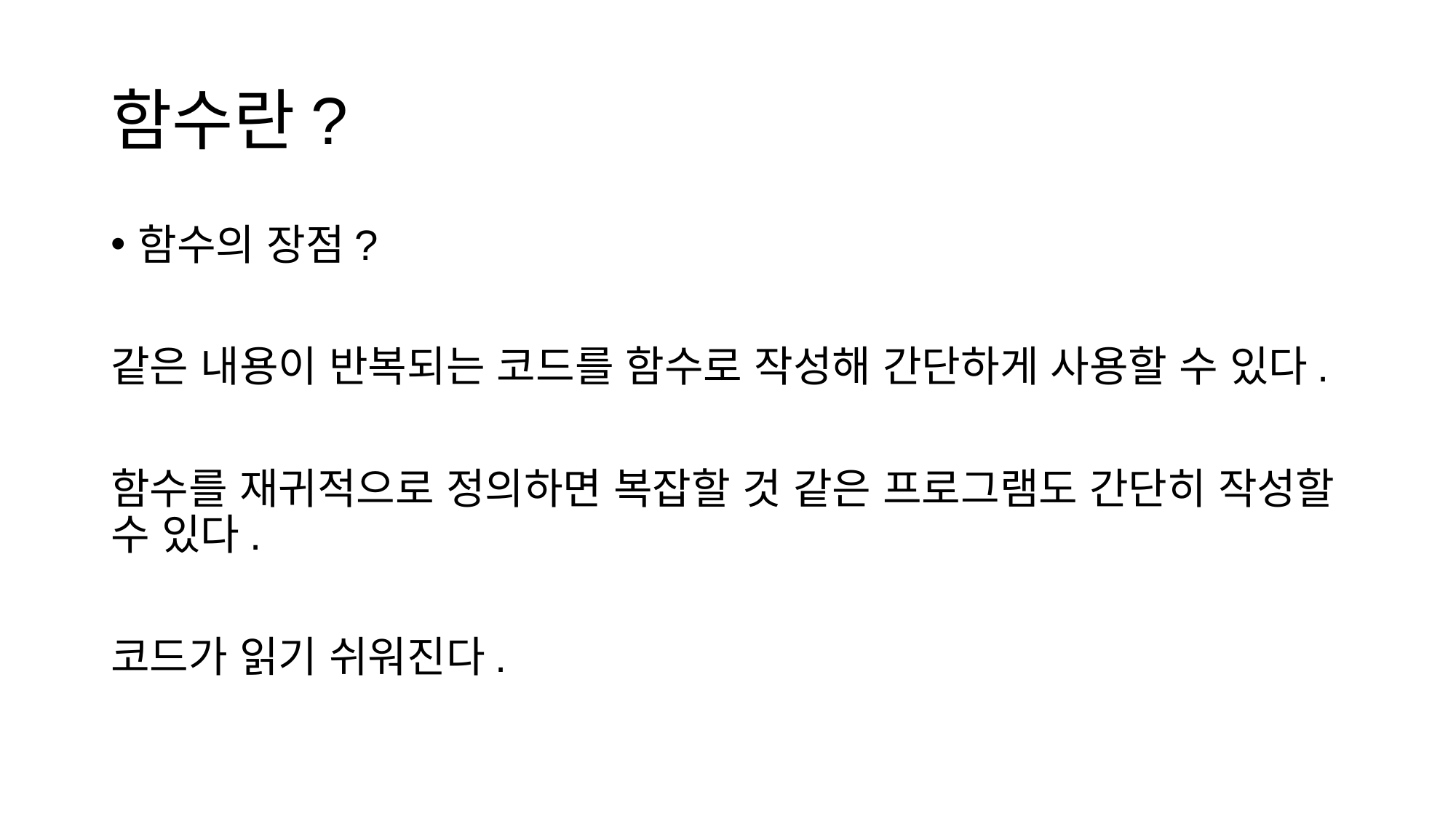

# 함수란?
함수의 장점?

같은 내용이 반복되는 코드를 함수로 작성해 간단하게 사용할 수 있다.

함수를 재귀적으로 정의하면 복잡할 것 같은 프로그램도 간단히 작성할 수 있다.

코드가 읽기 쉬워진다.